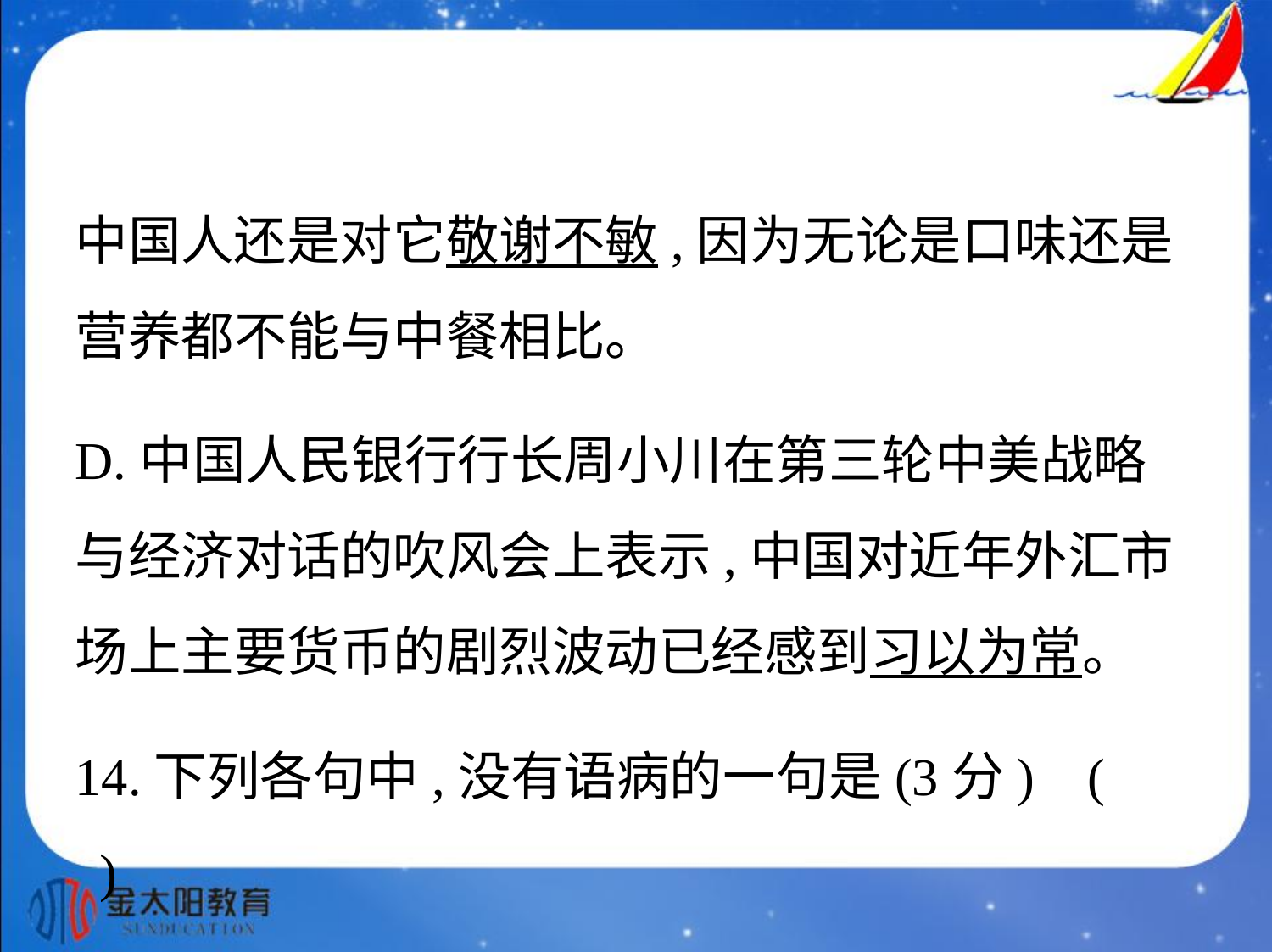

中国人还是对它敬谢不敏,因为无论是口味还是
营养都不能与中餐相比。
D.中国人民银行行长周小川在第三轮中美战略
与经济对话的吹风会上表示,中国对近年外汇市
场上主要货币的剧烈波动已经感到习以为常。
14.下列各句中,没有语病的一句是(3分) (　    )